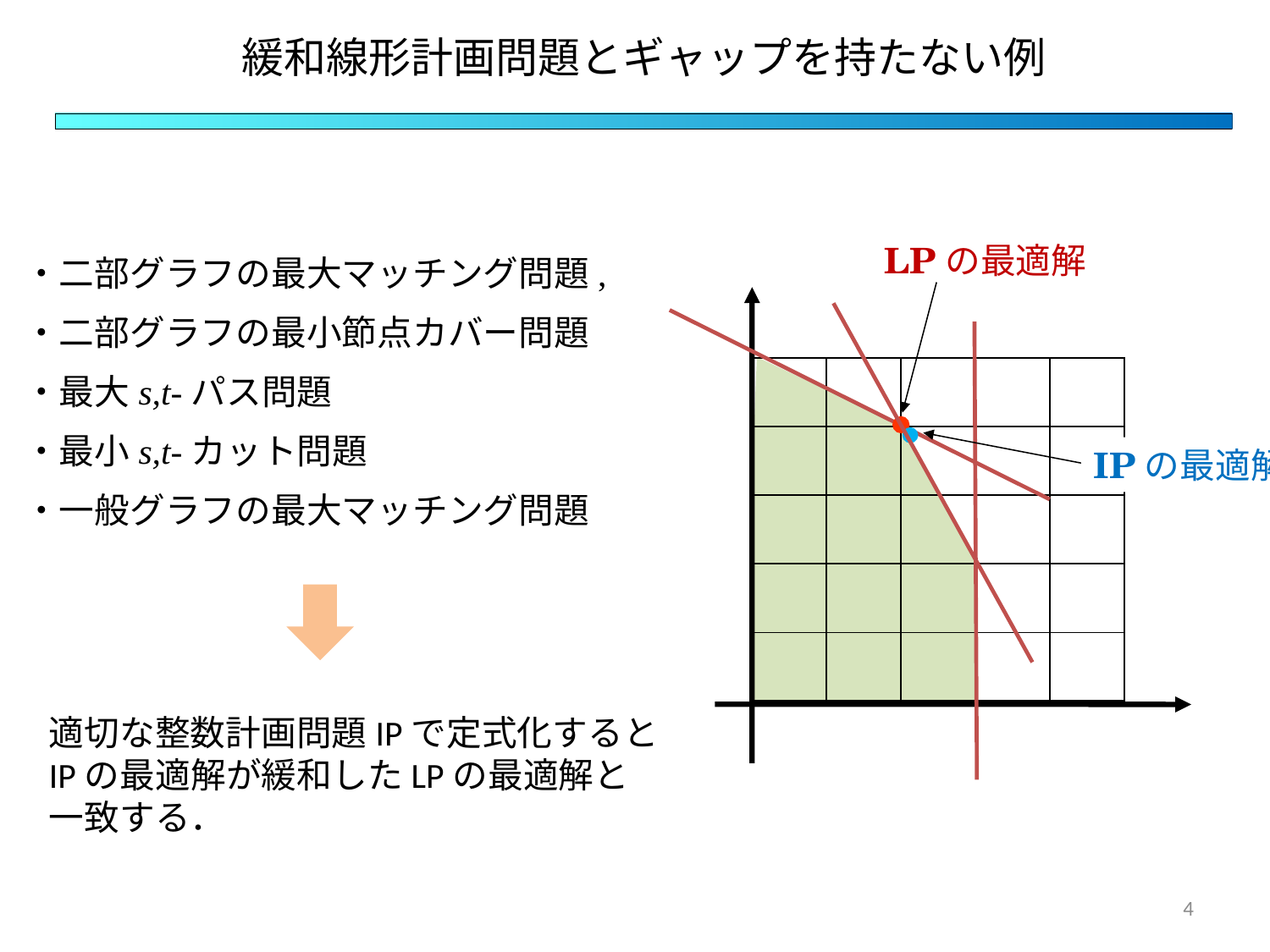

# 緩和線形計画問題とギャップを持たない例

・二部グラフの最大マッチング問題,
・二部グラフの最小節点カバー問題
・最大s,t-パス問題
・最小s,t-カット問題
・一般グラフの最大マッチング問題
LPの最適解

IPの最適解

適切な整数計画問題IPで定式化すると
IPの最適解が緩和したLPの最適解と
一致する．
4